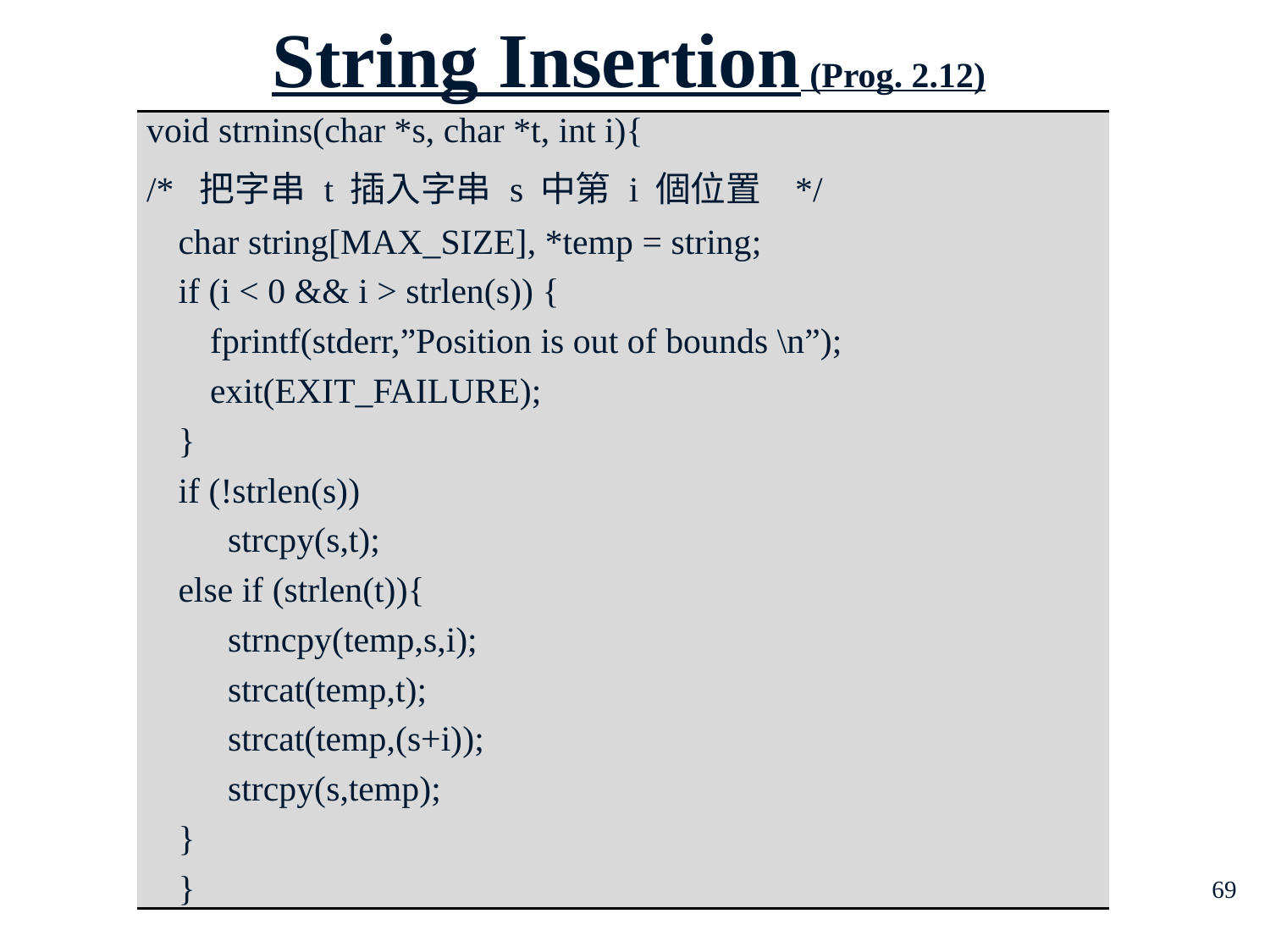

String Insertion (Prog. 2.12)
| void strnins(char \*s, char \*t, int i){ /\* 把字串 t 插入字串 s 中第 i 個位置 \*/ char string[MAX\_SIZE], \*temp = string; if (i < 0 && i > strlen(s)) { fprintf(stderr,”Position is out of bounds \n”); exit(EXIT\_FAILURE); } if (!strlen(s)) strcpy(s,t); else if (strlen(t)){ strncpy(temp,s,i); strcat(temp,t); strcat(temp,(s+i)); strcpy(s,temp); } } |
| --- |
69